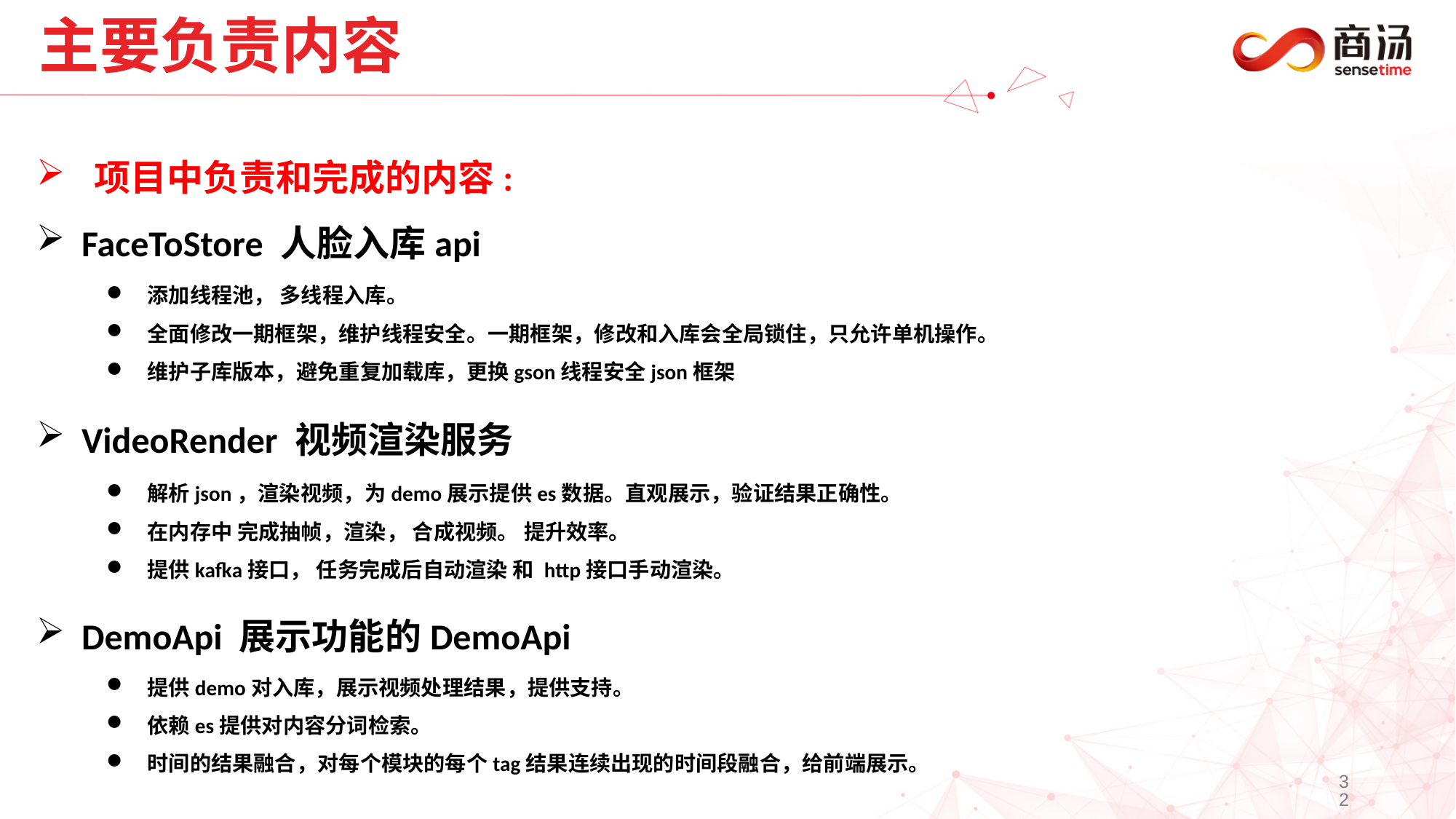

# 主要负责内容
  项目中负责和完成的内容:
  FaceToStore 人脸入库api

  VideoRender 视频渲染服务

  DemoApi 展示功能的DemoApi

添加线程池， 多线程入库。
全面修改一期框架，维护线程安全。一期框架，修改和入库会全局锁住，只允许单机操作。
维护子库版本，避免重复加载库，更换gson线程安全json框架
解析json，渲染视频，为demo展示提供es数据。直观展示，验证结果正确性。
在内存中 完成抽帧，渲染， 合成视频。 提升效率。
提供kafka接口， 任务完成后自动渲染 和 http接口手动渲染。
提供demo对入库，展示视频处理结果，提供支持。
依赖es提供对内容分词检索。
时间的结果融合，对每个模块的每个tag结果连续出现的时间段融合，给前端展示。
32